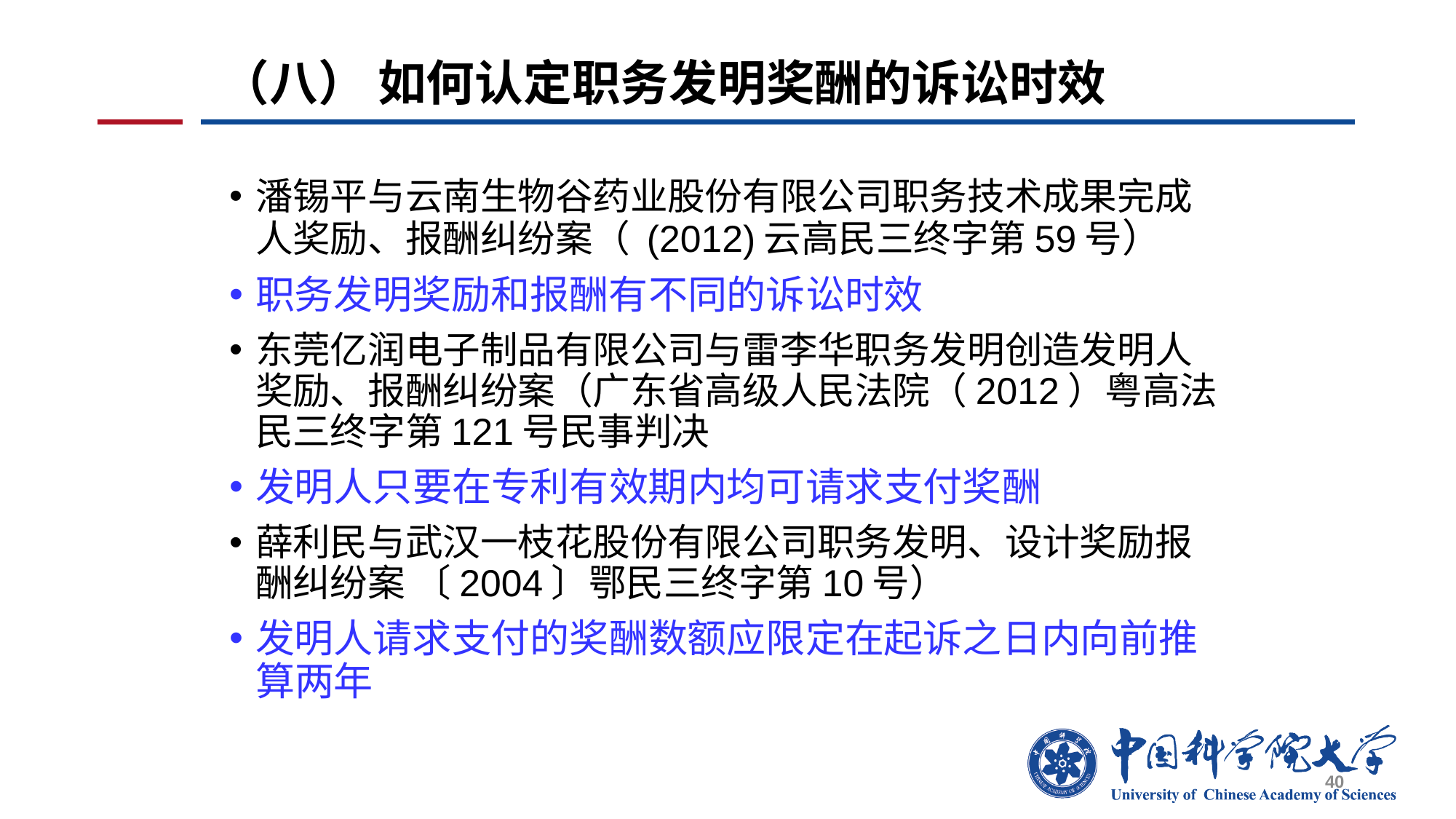

40

# （八） 如何认定职务发明奖酬的诉讼时效
潘锡平与云南生物谷药业股份有限公司职务技术成果完成人奖励、报酬纠纷案（ (2012)云高民三终字第59号）
职务发明奖励和报酬有不同的诉讼时效
东莞亿润电子制品有限公司与雷李华职务发明创造发明人奖励、报酬纠纷案（广东省高级人民法院（2012）粤高法民三终字第121号民事判决
发明人只要在专利有效期内均可请求支付奖酬
薛利民与武汉一枝花股份有限公司职务发明、设计奖励报酬纠纷案 〔2004〕鄂民三终字第10号）
发明人请求支付的奖酬数额应限定在起诉之日内向前推算两年